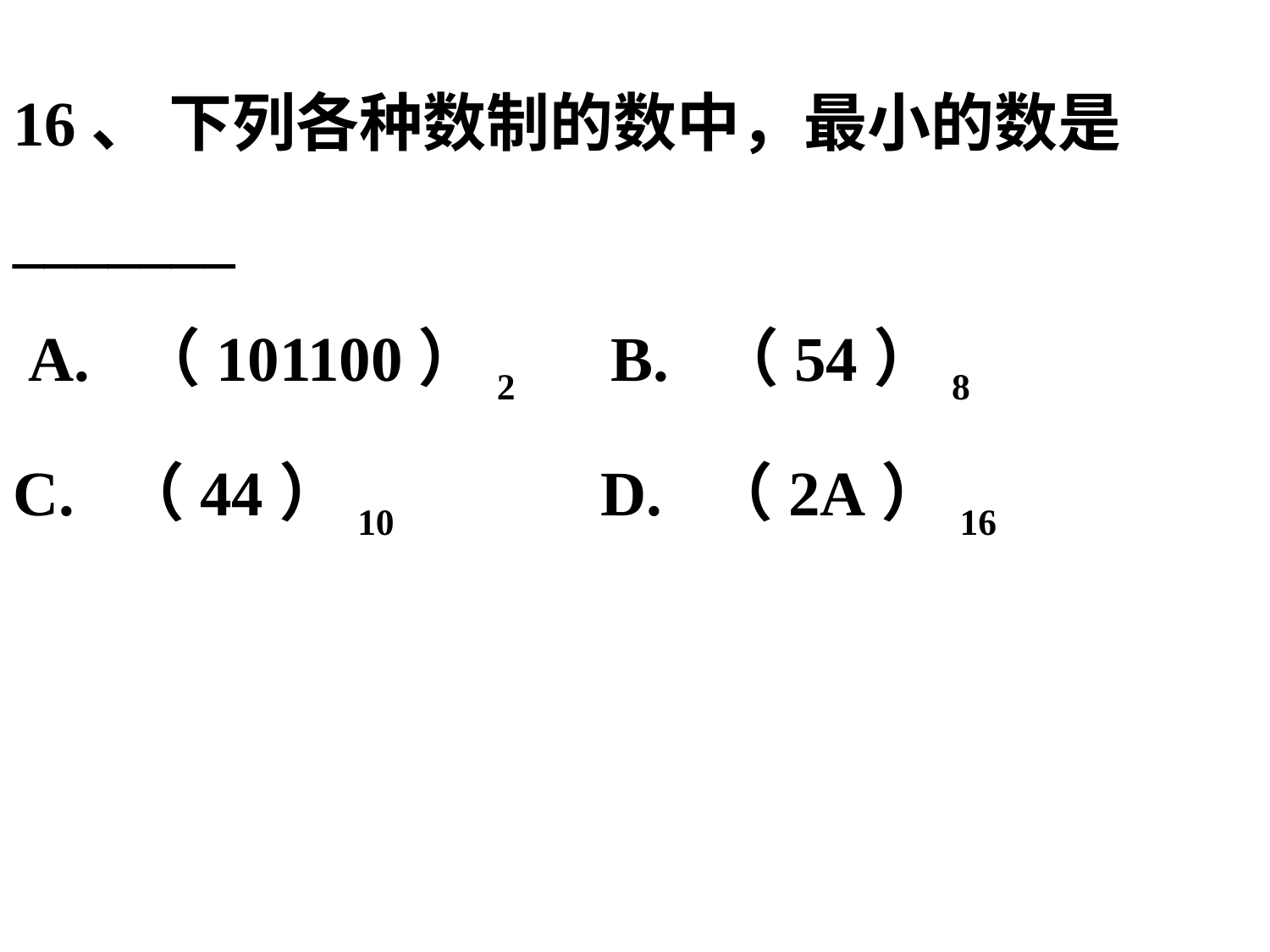

16、 下列各种数制的数中，最小的数是_______
 A.  （101100）2      B.  （54）8
C.  （44）10             D.  （2A）16